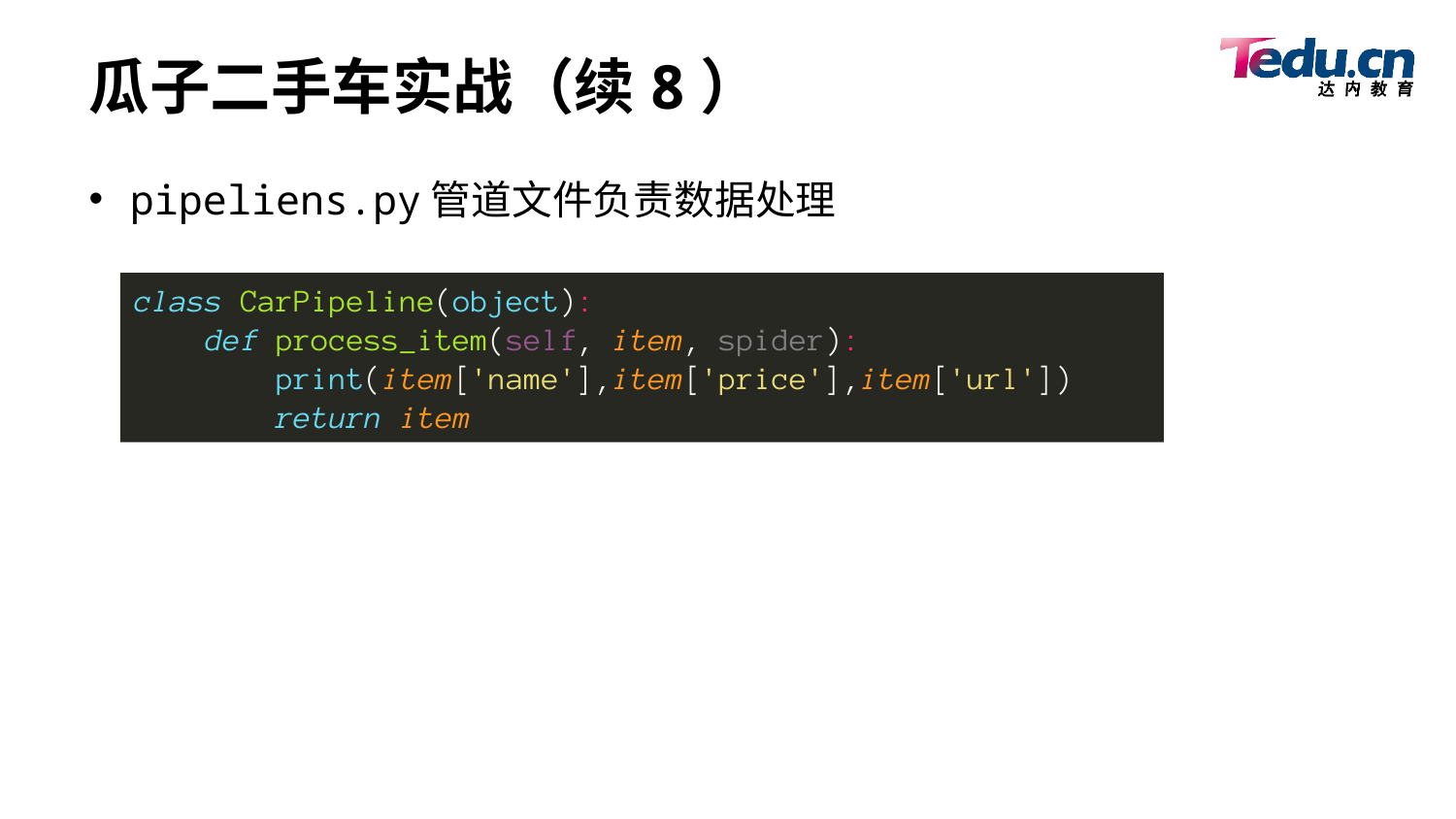

# 瓜子二手车实战（续8）
pipeliens.py管道文件负责数据处理
class CarPipeline(object):
    def process_item(self, item, spider):
        print(item['name'],item['price'],item['url'])
        return item